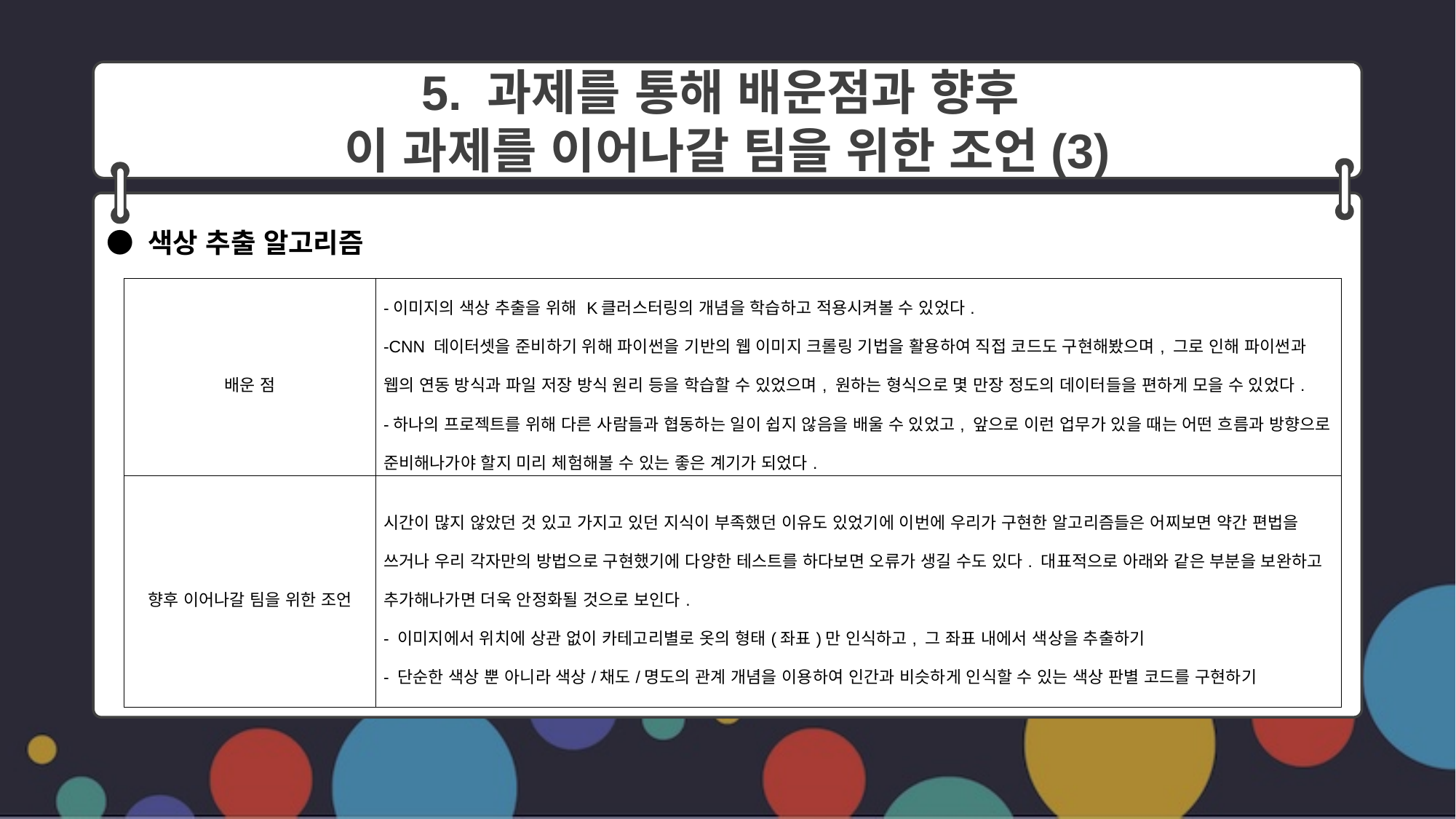

5. 과제를 통해 배운점과 향후
이 과제를 이어나갈 팀을 위한 조언(3)

● 색상 추출 알고리즘

| 배운 점 | -이미지의 색상 추출을 위해 K클러스터링의 개념을 학습하고 적용시켜볼 수 있었다. -CNN 데이터셋을 준비하기 위해 파이썬을 기반의 웹 이미지 크롤링 기법을 활용하여 직접 코드도 구현해봤으며, 그로 인해 파이썬과 웹의 연동 방식과 파일 저장 방식 원리 등을 학습할 수 있었으며, 원하는 형식으로 몇 만장 정도의 데이터들을 편하게 모을 수 있었다. -하나의 프로젝트를 위해 다른 사람들과 협동하는 일이 쉽지 않음을 배울 수 있었고, 앞으로 이런 업무가 있을 때는 어떤 흐름과 방향으로 준비해나가야 할지 미리 체험해볼 수 있는 좋은 계기가 되었다. |
| --- | --- |
| 향후 이어나갈 팀을 위한 조언 | 시간이 많지 않았던 것 있고 가지고 있던 지식이 부족했던 이유도 있었기에 이번에 우리가 구현한 알고리즘들은 어찌보면 약간 편법을 쓰거나 우리 각자만의 방법으로 구현했기에 다양한 테스트를 하다보면 오류가 생길 수도 있다. 대표적으로 아래와 같은 부분을 보완하고 추가해나가면 더욱 안정화될 것으로 보인다. - 이미지에서 위치에 상관 없이 카테고리별로 옷의 형태(좌표)만 인식하고, 그 좌표 내에서 색상을 추출하기 - 단순한 색상 뿐 아니라 색상/채도/명도의 관계 개념을 이용하여 인간과 비슷하게 인식할 수 있는 색상 판별 코드를 구현하기 |